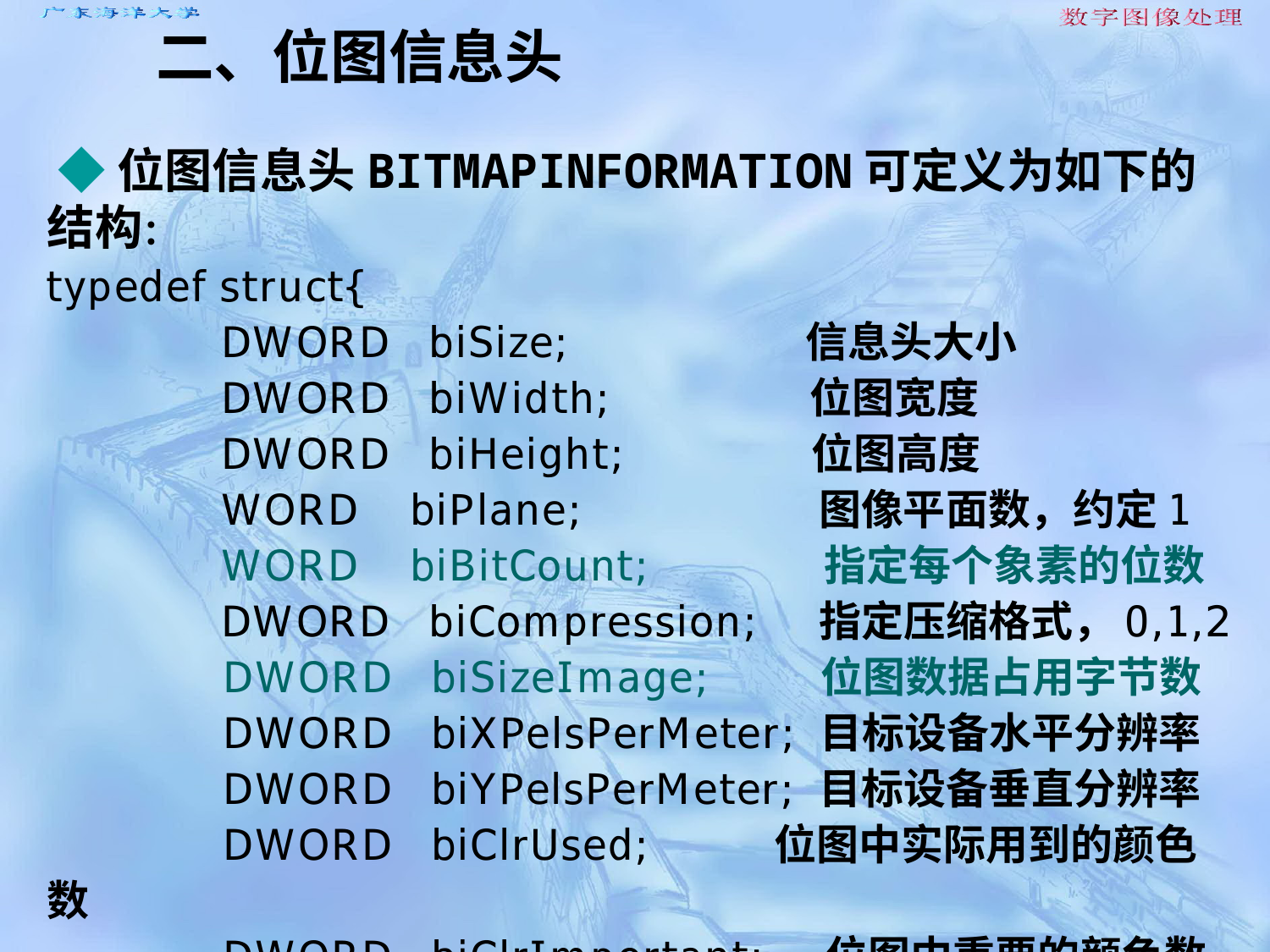

二、位图信息头
 ◆位图信息头BITMAPINFORMATION可定义为如下的结构：
typedef struct{
              DWORD   biSize;                  信息头大小
              DWORD   biWidth;               位图宽度
              DWORD   biHeight;              位图高度
              WORD    biPlane;                  图像平面数，约定1
              WORD    biBitCount;             指定每个象素的位数
              DWORD   biCompression;    指定压缩格式，0,1,2
	    DWORD   biSizeImage;        位图数据占用字节数
	    DWORD   biXPelsPerMeter; 目标设备水平分辨率
	    DWORD   biYPelsPerMeter; 目标设备垂直分辨率
	    DWORD   biClrUsed;         位图中实际用到的颜色数
	    DWORD   biClrImportant;    位图中重要的颜色数
            }BITMAPINFOHEADER;